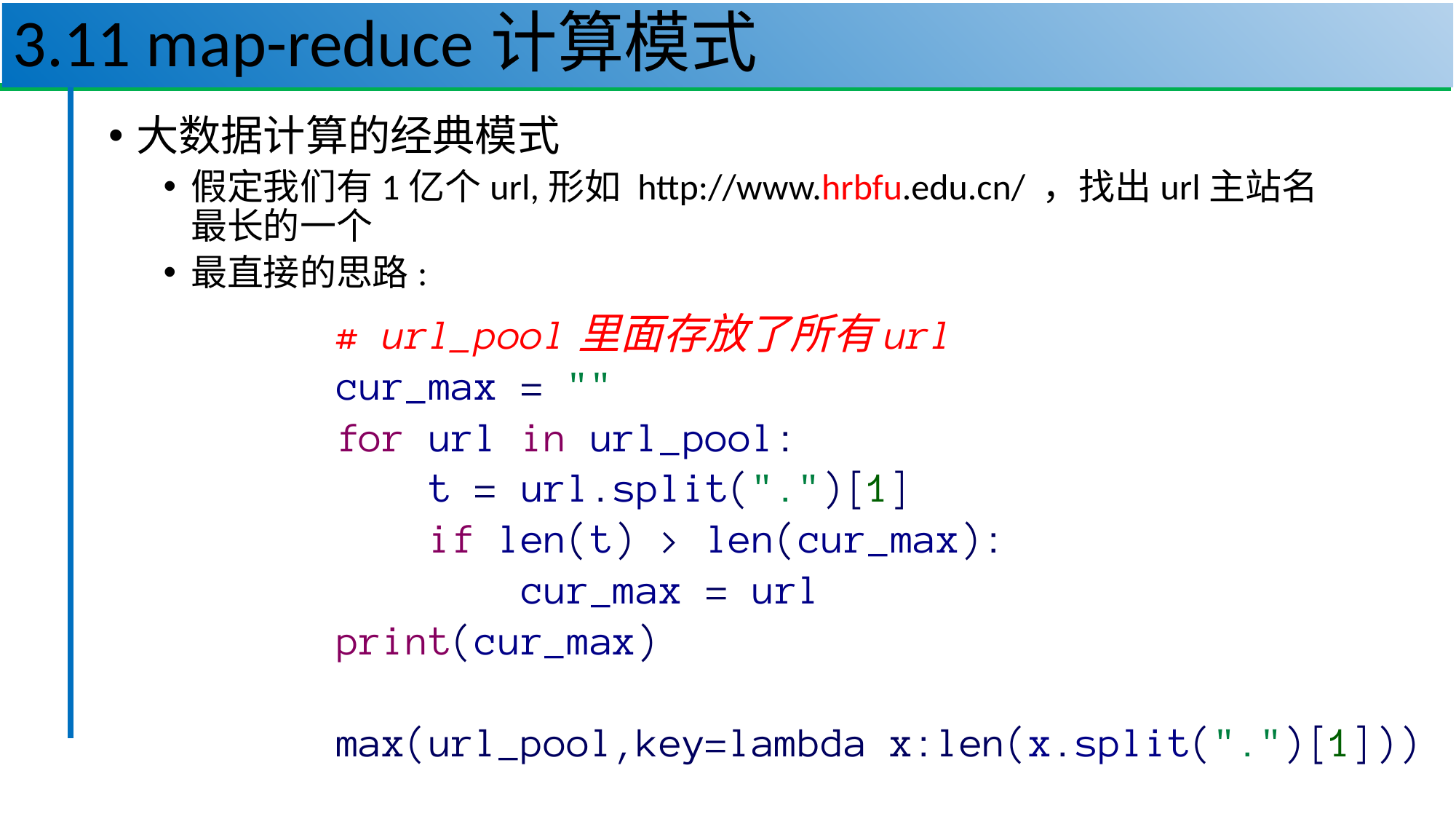

# 3.11 map-reduce计算模式
48
大数据计算的经典模式
假定我们有1亿个url,形如 http://www.hrbfu.edu.cn/ ，找出url主站名最长的一个
最直接的思路:

# url_pool里面存放了所有url
cur_max = ""
for url in url_pool:
    t = url.split(".")[1]
    if len(t) > len(cur_max):
        cur_max = url
print(cur_max)

max(url_pool,key=lambda x:len(x.split(".")[1]))